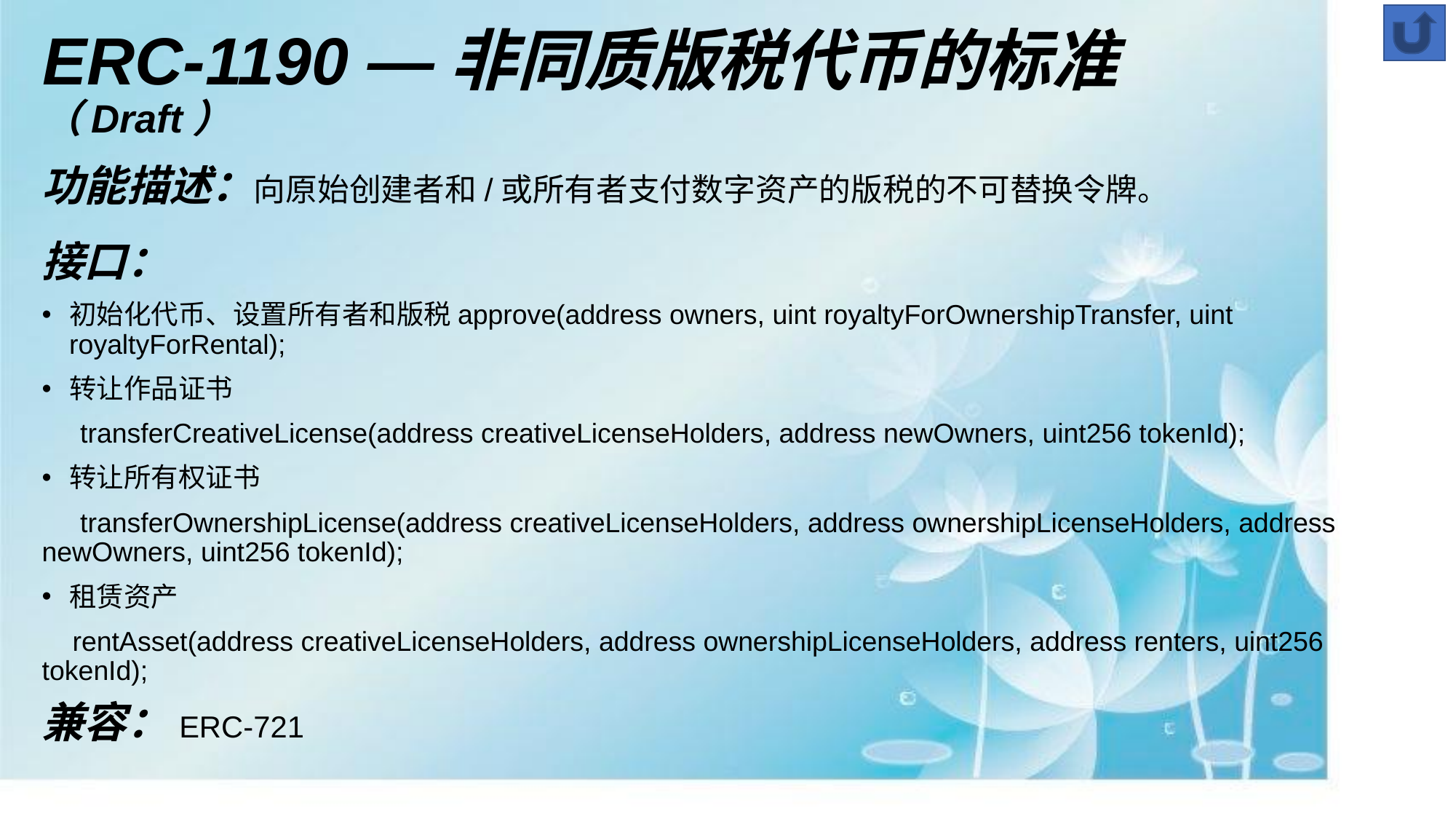

# ERC-1190 —非同质版税代币的标准（Draft）

功能描述：向原始创建者和/或所有者支付数字资产的版税的不可替换令牌。
接口：
初始化代币、设置所有者和版税 approve(address owners, uint royaltyForOwnershipTransfer, uint royaltyForRental);
转让作品证书
     transferCreativeLicense(address creativeLicenseHolders, address newOwners, uint256 tokenId);
转让所有权证书
     transferOwnershipLicense(address creativeLicenseHolders, address ownershipLicenseHolders, address newOwners, uint256 tokenId);
租赁资产
    rentAsset(address creativeLicenseHolders, address ownershipLicenseHolders, address renters, uint256 tokenId);
兼容：ERC-721